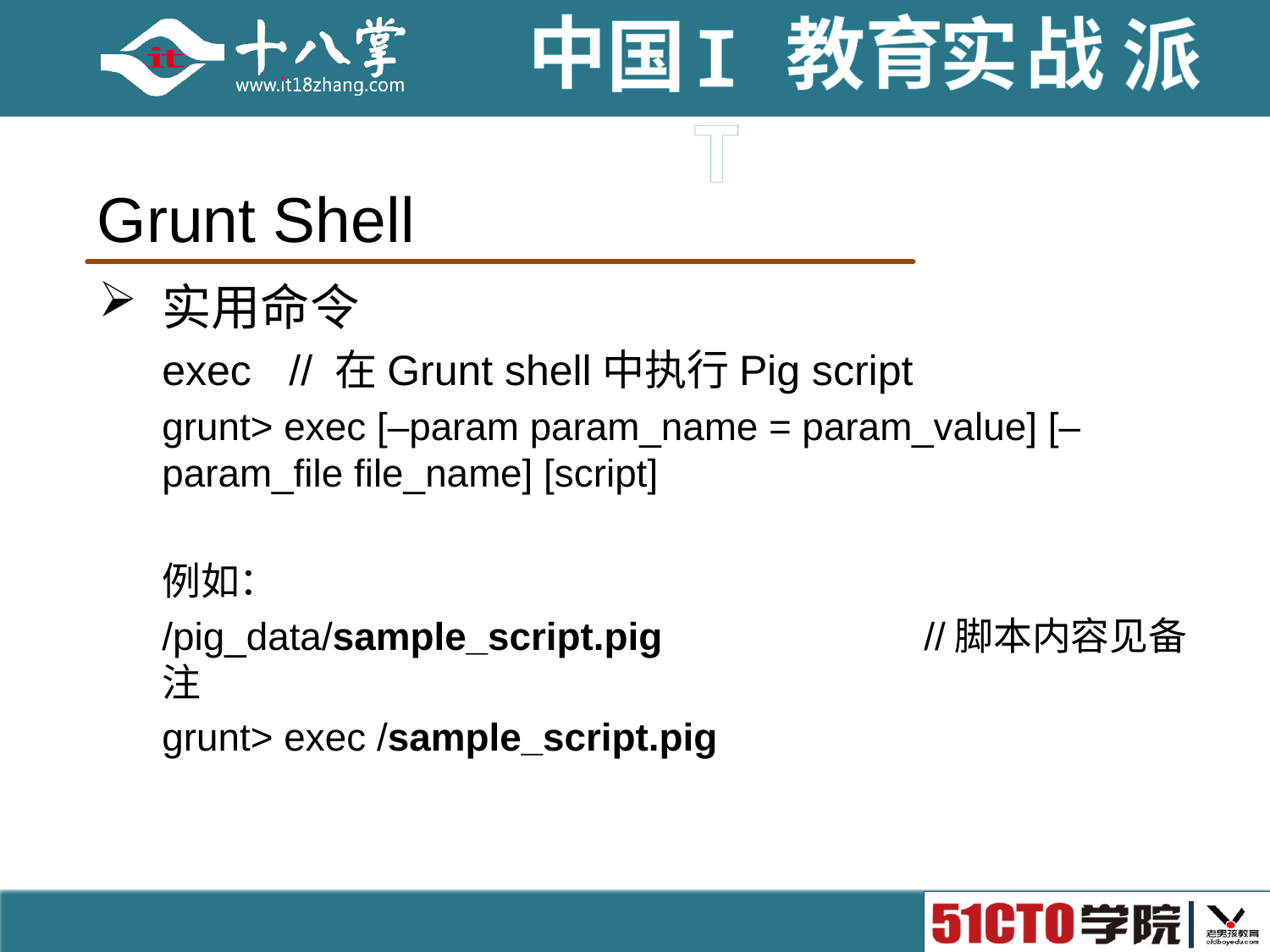

# Grunt Shell
实用命令
exec	// 在Grunt shell中执行Pig script
grunt> exec [–param param_name = param_value] [–param_file file_name] [script]

例如：
/pig_data/sample_script.pig 		//脚本内容见备注
grunt> exec /sample_script.pig